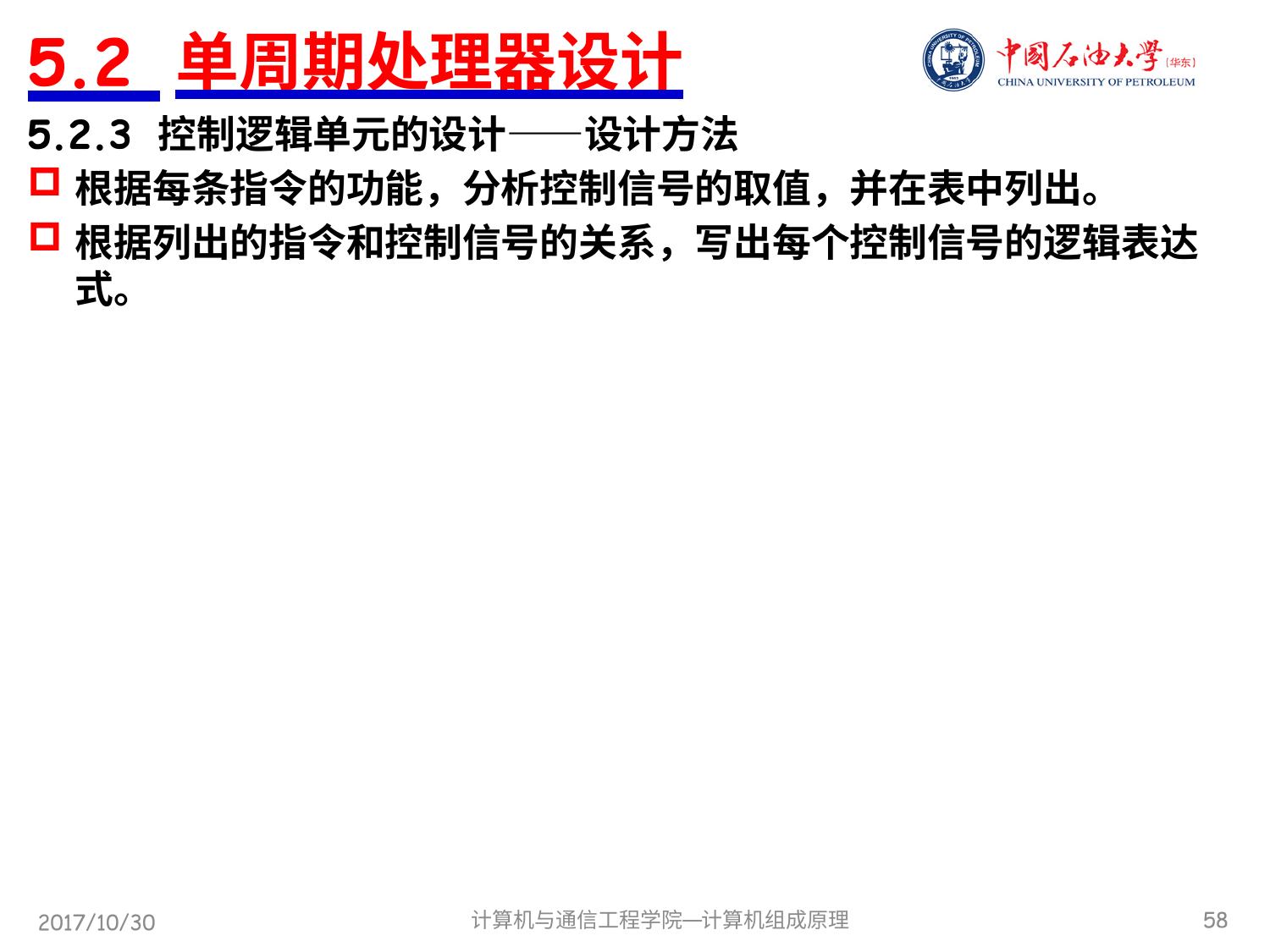

# 5.2 单周期处理器设计
5.2.3 控制逻辑单元的设计——设计方法
根据每条指令的功能，分析控制信号的取值，并在表中列出。
根据列出的指令和控制信号的关系，写出每个控制信号的逻辑表达式。

计算机与通信工程学院—计算机组成原理
58
2017/10/30